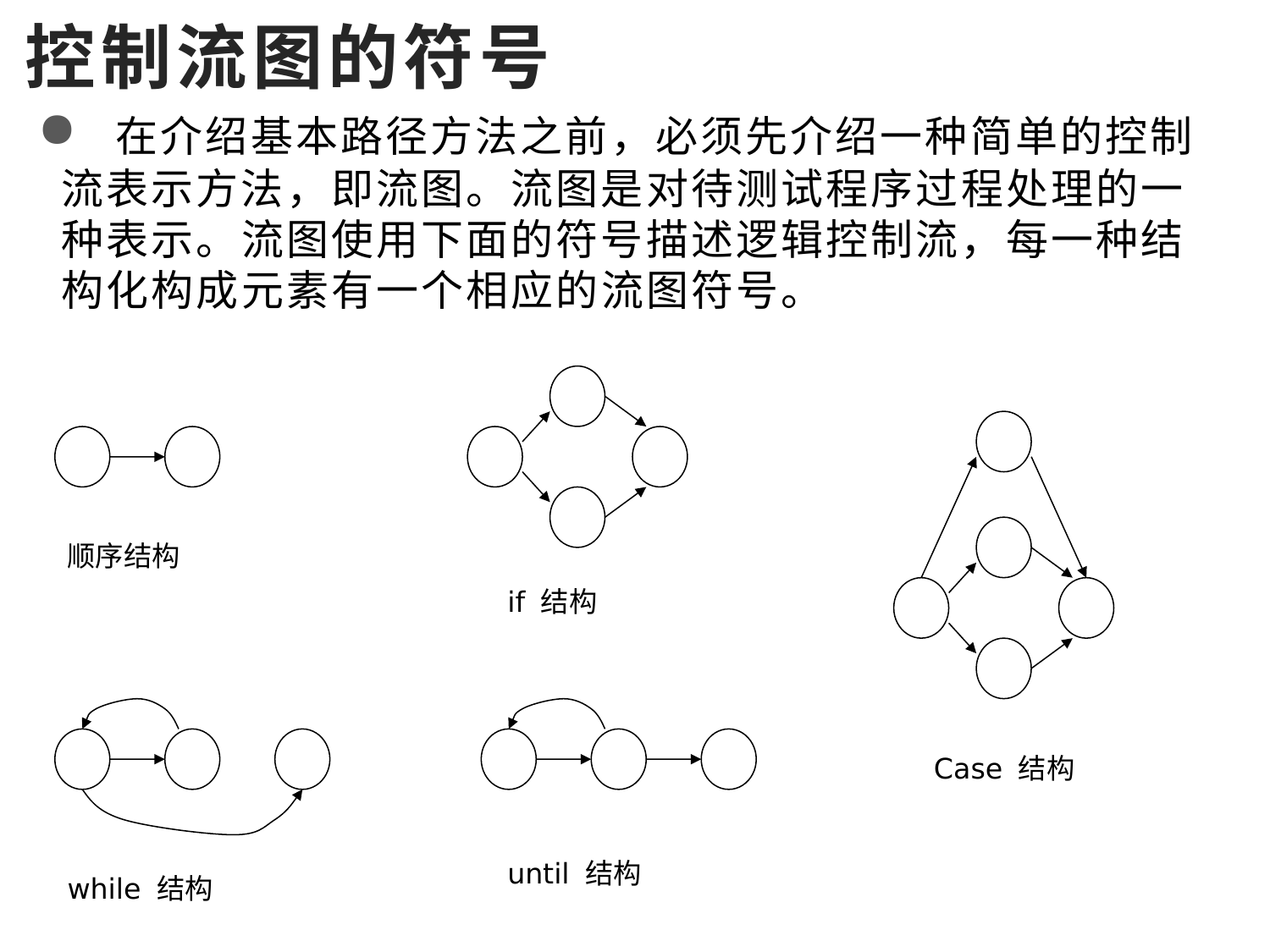

# 控制流图的符号
  在介绍基本路径方法之前，必须先介绍一种简单的控制流表示方法，即流图。流图是对待测试程序过程处理的一种表示。流图使用下面的符号描述逻辑控制流，每一种结构化构成元素有一个相应的流图符号。

顺序结构

if 结构

Case 结构

until 结构
while 结构